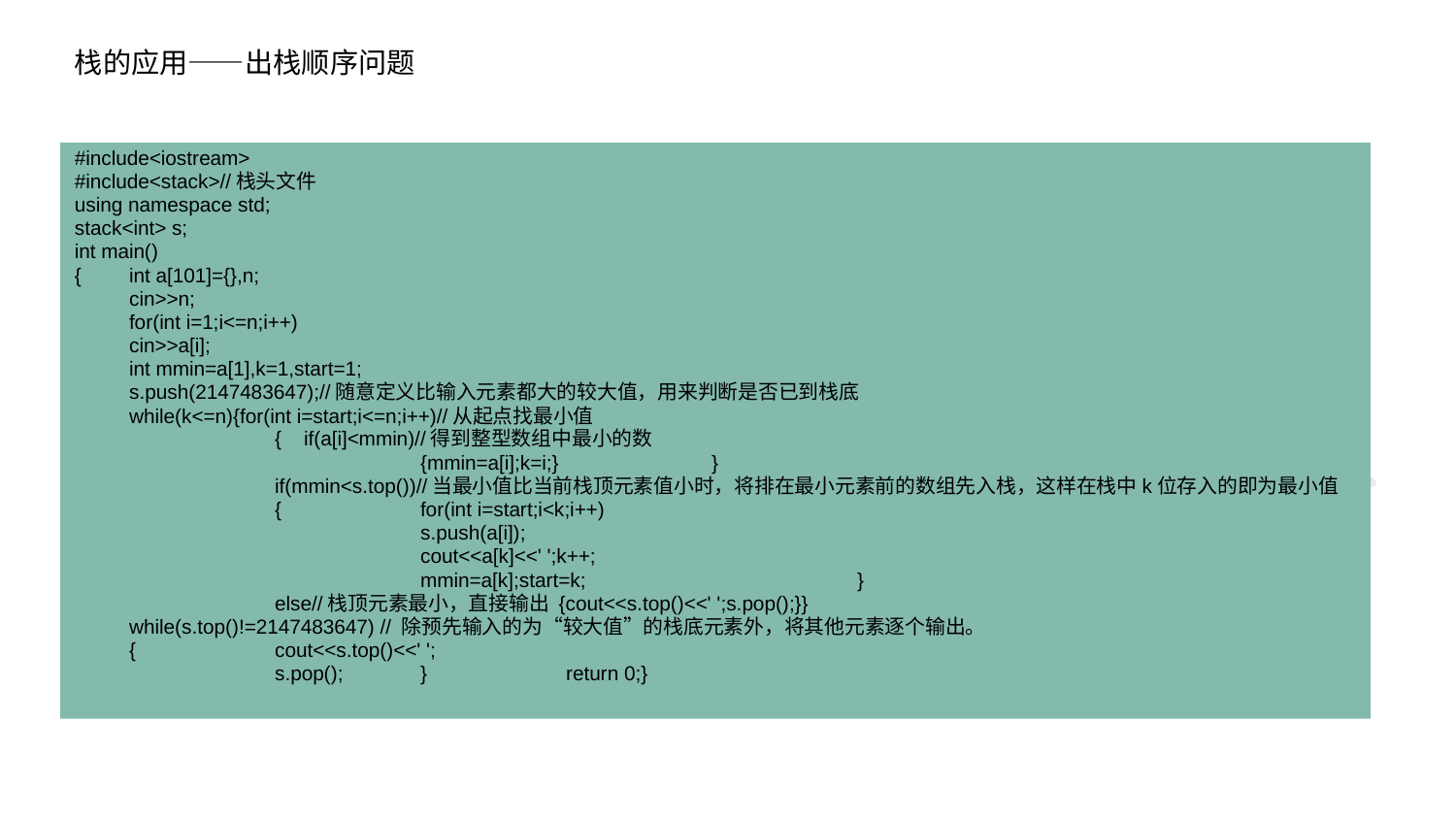

栈的应用——出栈顺序问题
#include<iostream>
#include<stack>//栈头文件
using namespace std;
stack<int> s;
int main()
{	int a[101]={},n;
	cin>>n;
	for(int i=1;i<=n;i++)
	cin>>a[i];
	int mmin=a[1],k=1,start=1;
	s.push(2147483647);//随意定义比输入元素都大的较大值，用来判断是否已到栈底
	while(k<=n){for(int i=start;i<=n;i++)//从起点找最小值
		{    if(a[i]<mmin)//得到整型数组中最小的数
			{mmin=a[i];k=i;}		}
		if(mmin<s.top())//当最小值比当前栈顶元素值小时，将排在最小元素前的数组先入栈，这样在栈中k位存入的即为最小值
		{	for(int i=start;i<k;i++)
			s.push(a[i]);
			cout<<a[k]<<' ';k++;
			mmin=a[k];start=k;		}
		else//栈顶元素最小，直接输出 {cout<<s.top()<<' ';s.pop();}}
	while(s.top()!=2147483647) // 除预先输入的为“较大值”的栈底元素外，将其他元素逐个输出。
	{	cout<<s.top()<<' ';
		s.pop();	}	return 0;}
1
PART  ONE